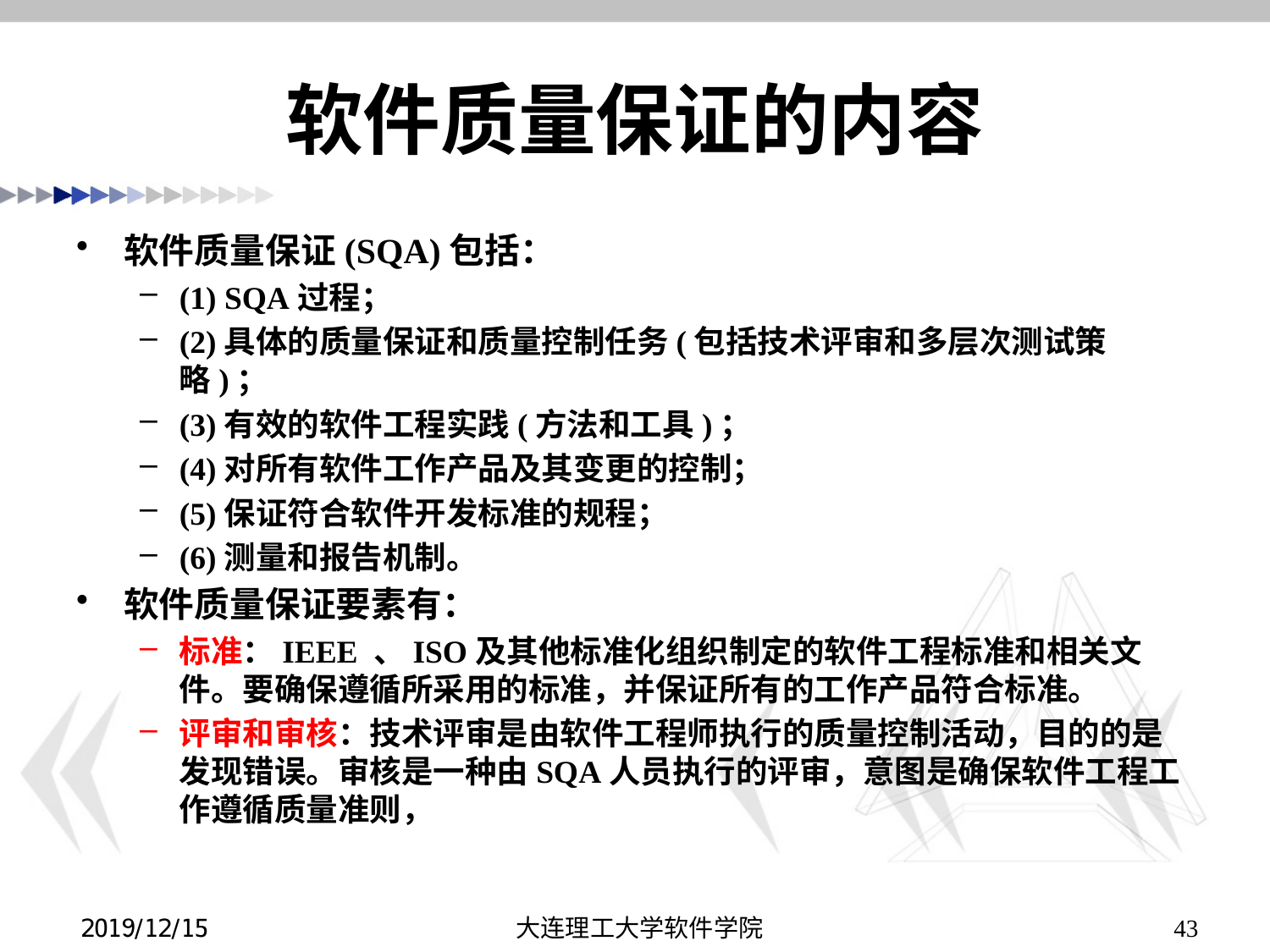

# 软件质量保证的内容
软件质量保证(SQA)包括：
(1) SQA过程；
(2)具体的质量保证和质量控制任务(包括技术评审和多层次测试策略)；
(3)有效的软件工程实践(方法和工具)；
(4)对所有软件工作产品及其变更的控制；
(5)保证符合软件开发标准的规程；
(6)测量和报告机制。
软件质量保证要素有：
标准：IEEE 、ISO及其他标准化组织制定的软件工程标准和相关文件。要确保遵循所采用的标准，并保证所有的工作产品符合标准。
评审和审核：技术评审是由软件工程师执行的质量控制活动，目的的是发现错误。审核是一种由SQA人员执行的评审，意图是确保软件工程工作遵循质量准则，
2019/12/15
大连理工大学软件学院
43